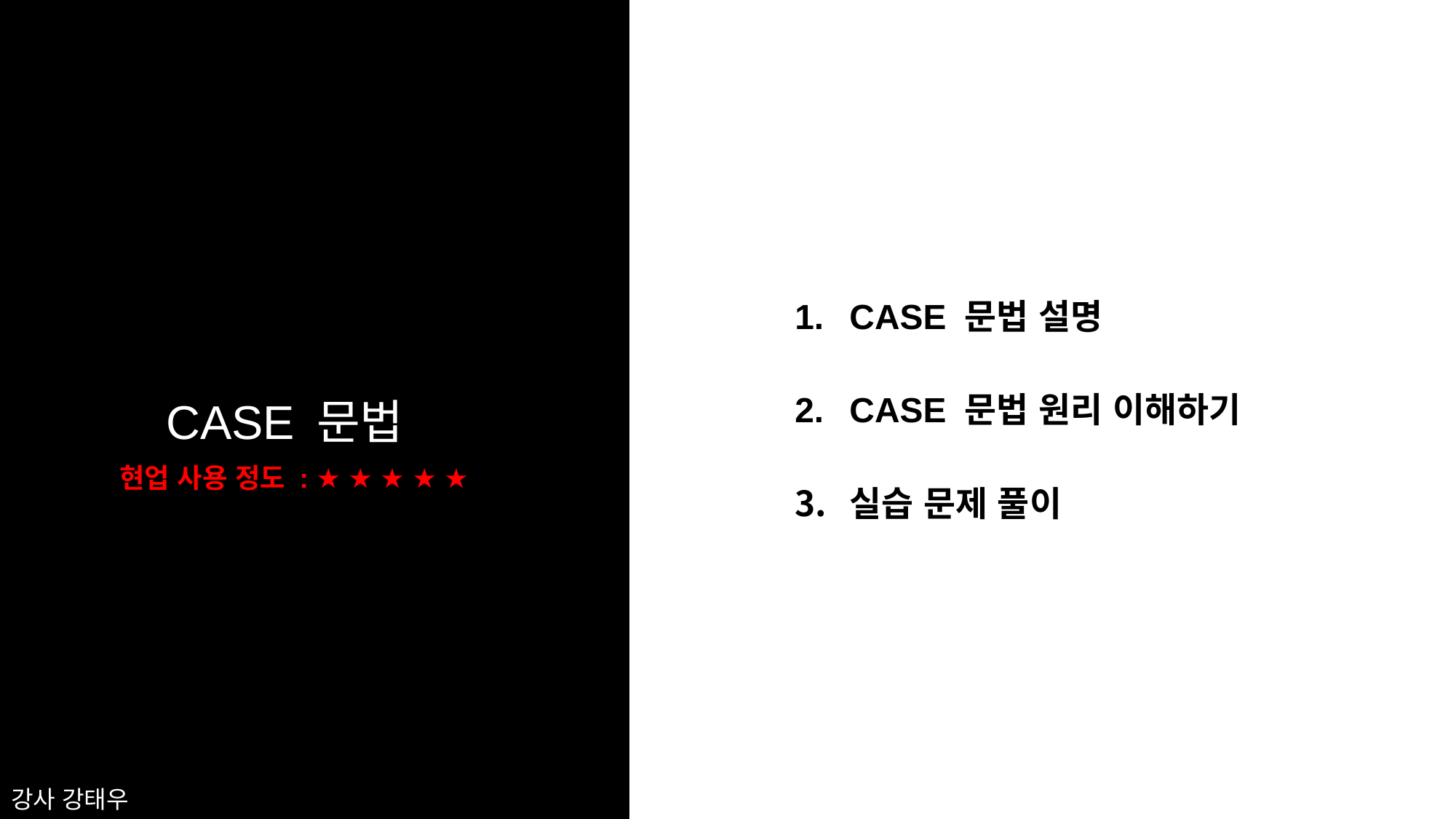

CASE 문법 설명

CASE 문법 원리 이해하기

실습 문제 풀이
# CASE 문법
현업 사용 정도 : ★ ★ ★ ★ ★
강사 강태우